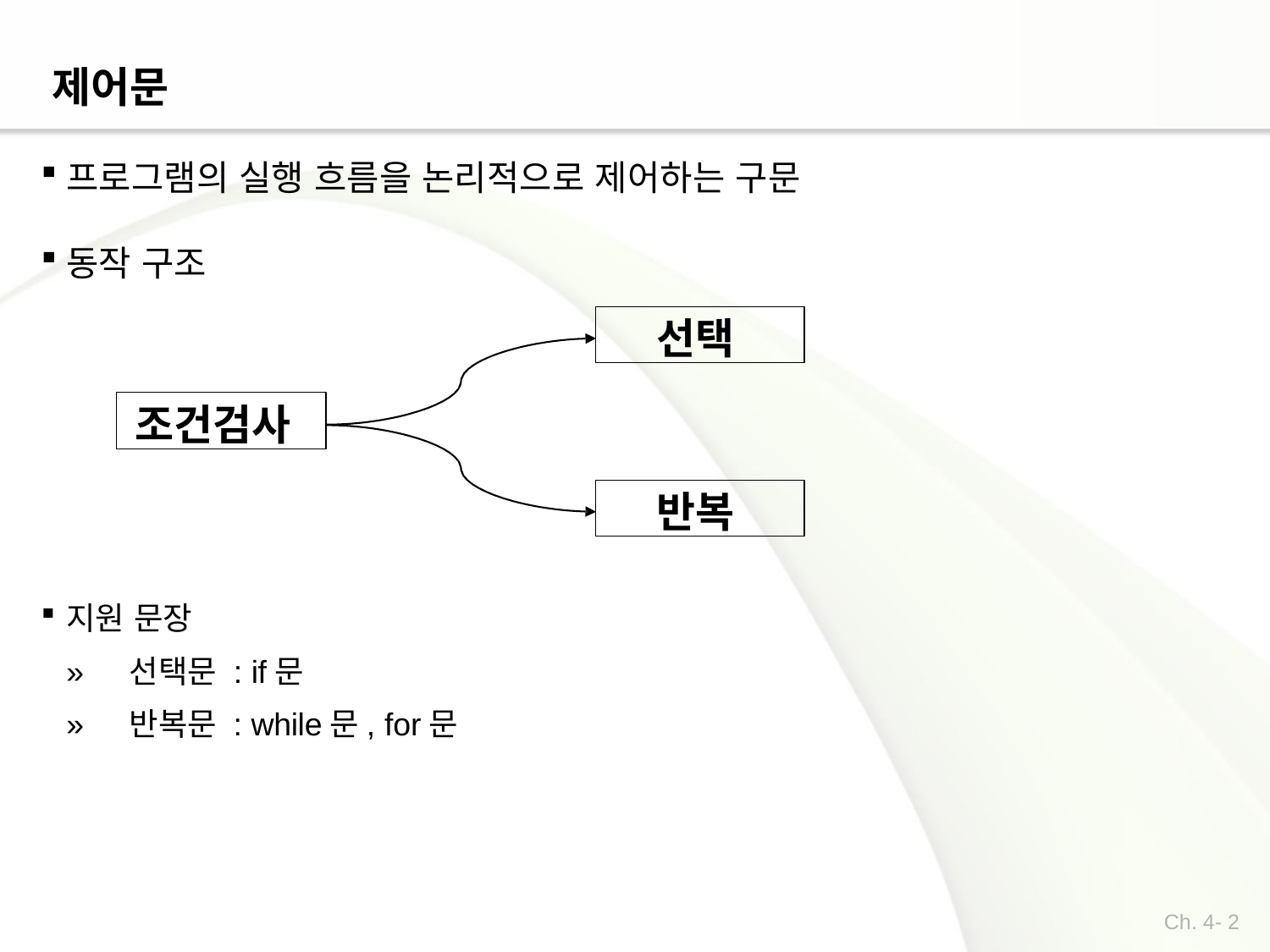

제어문
프로그램의 실행 흐름을 논리적으로 제어하는 구문

동작 구조
선택

조건검사

반복
지원 문장
»	선택문 : if문
»	반복문 : while문, for문
Ch. 4- 2